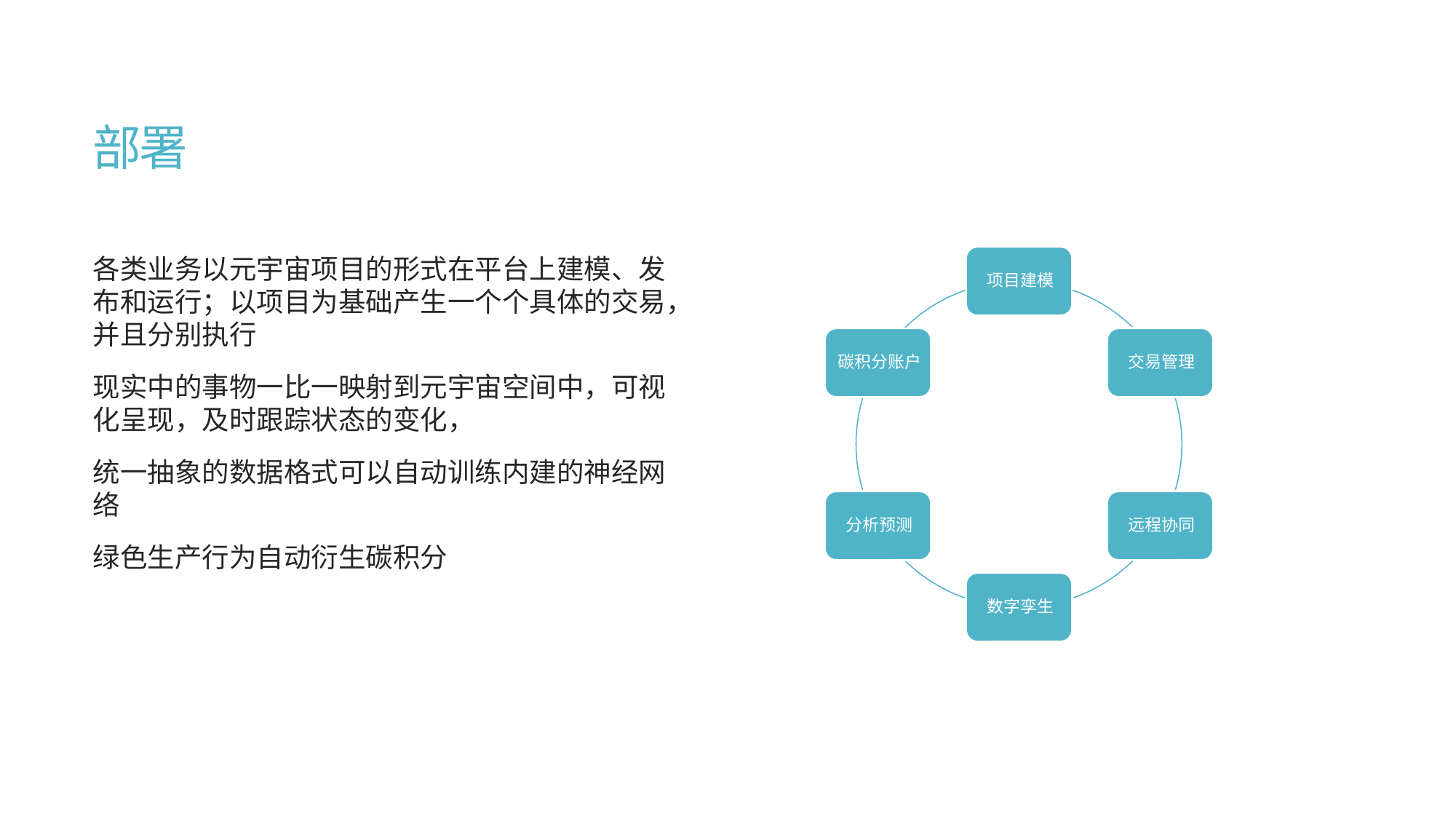

# 部署
各类业务以元宇宙项目的形式在平台上建模、发布和运行；以项目为基础产生一个个具体的交易，并且分别执行
现实中的事物一比一映射到元宇宙空间中，可视化呈现，及时跟踪状态的变化，
统一抽象的数据格式可以自动训练内建的神经网络
绿色生产行为自动衍生碳积分
项目建模
交易管理
远程协同
数字孪生
分析预测
碳积分账户